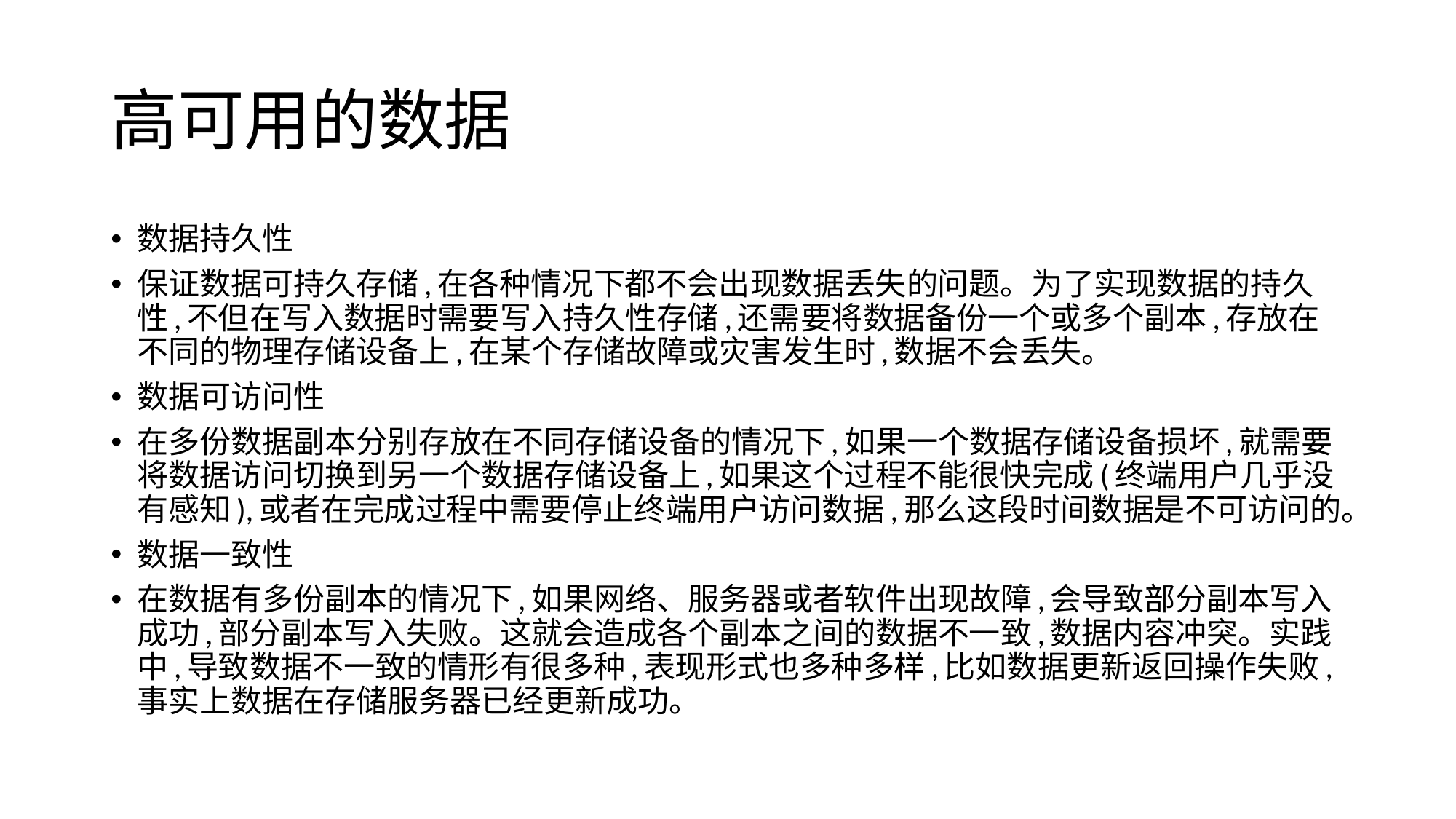

# 高可用的数据
数据持久性
保证数据可持久存储,在各种情况下都不会出现数据丢失的问题。为了实现数据的持久性,不但在写入数据时需要写入持久性存储,还需要将数据备份一个或多个副本,存放在不同的物理存储设备上,在某个存储故障或灾害发生时,数据不会丢失。
数据可访问性
在多份数据副本分别存放在不同存储设备的情况下,如果一个数据存储设备损坏,就需要将数据访问切换到另一个数据存储设备上,如果这个过程不能很快完成(终端用户几乎没有感知),或者在完成过程中需要停止终端用户访问数据,那么这段时间数据是不可访问的。
数据一致性
在数据有多份副本的情况下,如果网络、服务器或者软件出现故障,会导致部分副本写入成功,部分副本写入失败。这就会造成各个副本之间的数据不一致,数据内容冲突。实践中,导致数据不一致的情形有很多种,表现形式也多种多样,比如数据更新返回操作失败,事实上数据在存储服务器已经更新成功。